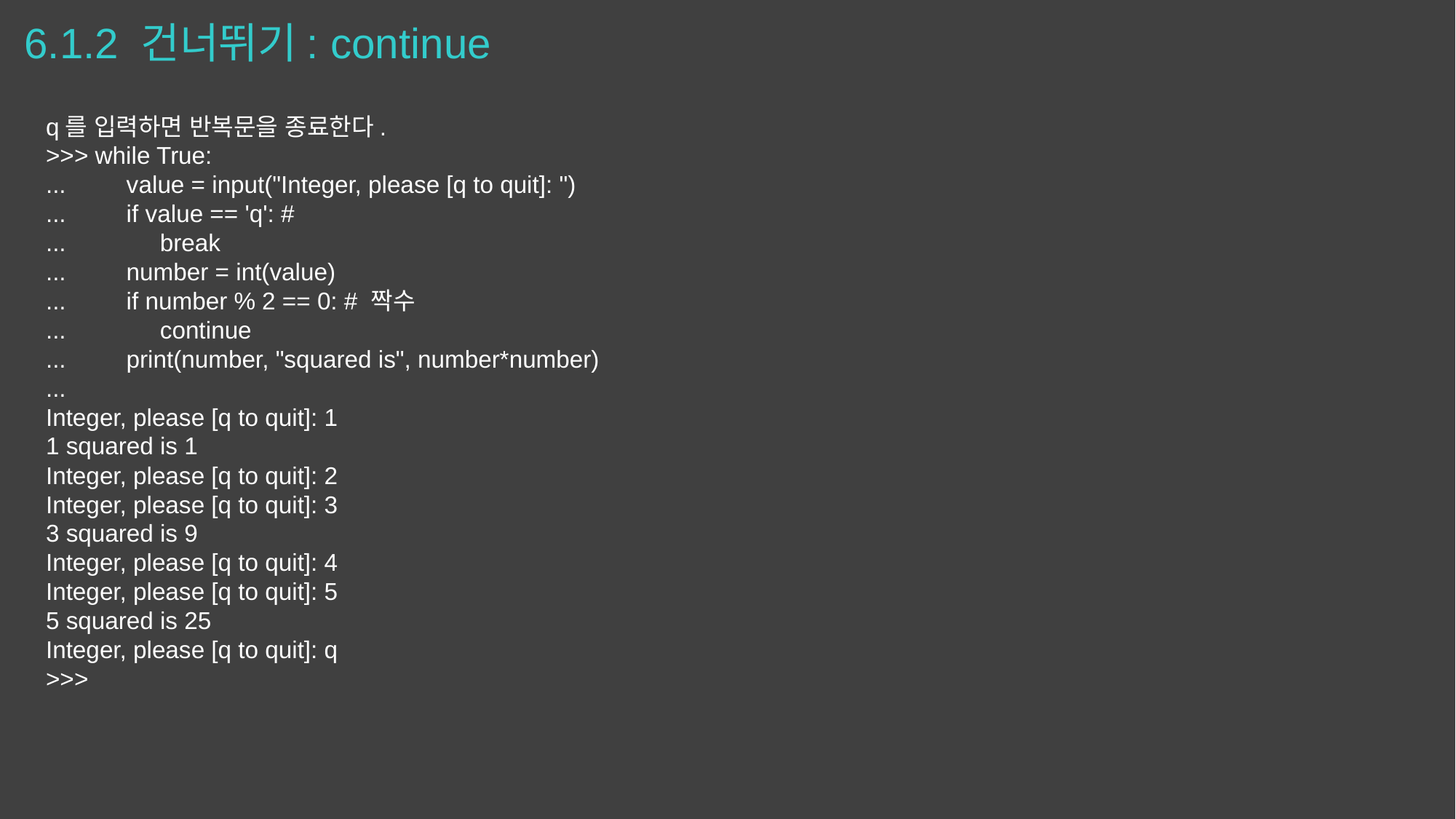

# 6.1.2 건너뛰기: continue
q를 입력하면 반복문을 종료한다.
>>> while True:
...         value = input("Integer, please [q to quit]: ")
...         if value == 'q': #
...              break
...         number = int(value)
...         if number % 2 == 0: # 짝수
...              continue
...         print(number, "squared is", number*number)
...
Integer, please [q to quit]: 1
1 squared is 1
Integer, please [q to quit]: 2
Integer, please [q to quit]: 3
3 squared is 9
Integer, please [q to quit]: 4
Integer, please [q to quit]: 5
5 squared is 25
Integer, please [q to quit]: q
>>>